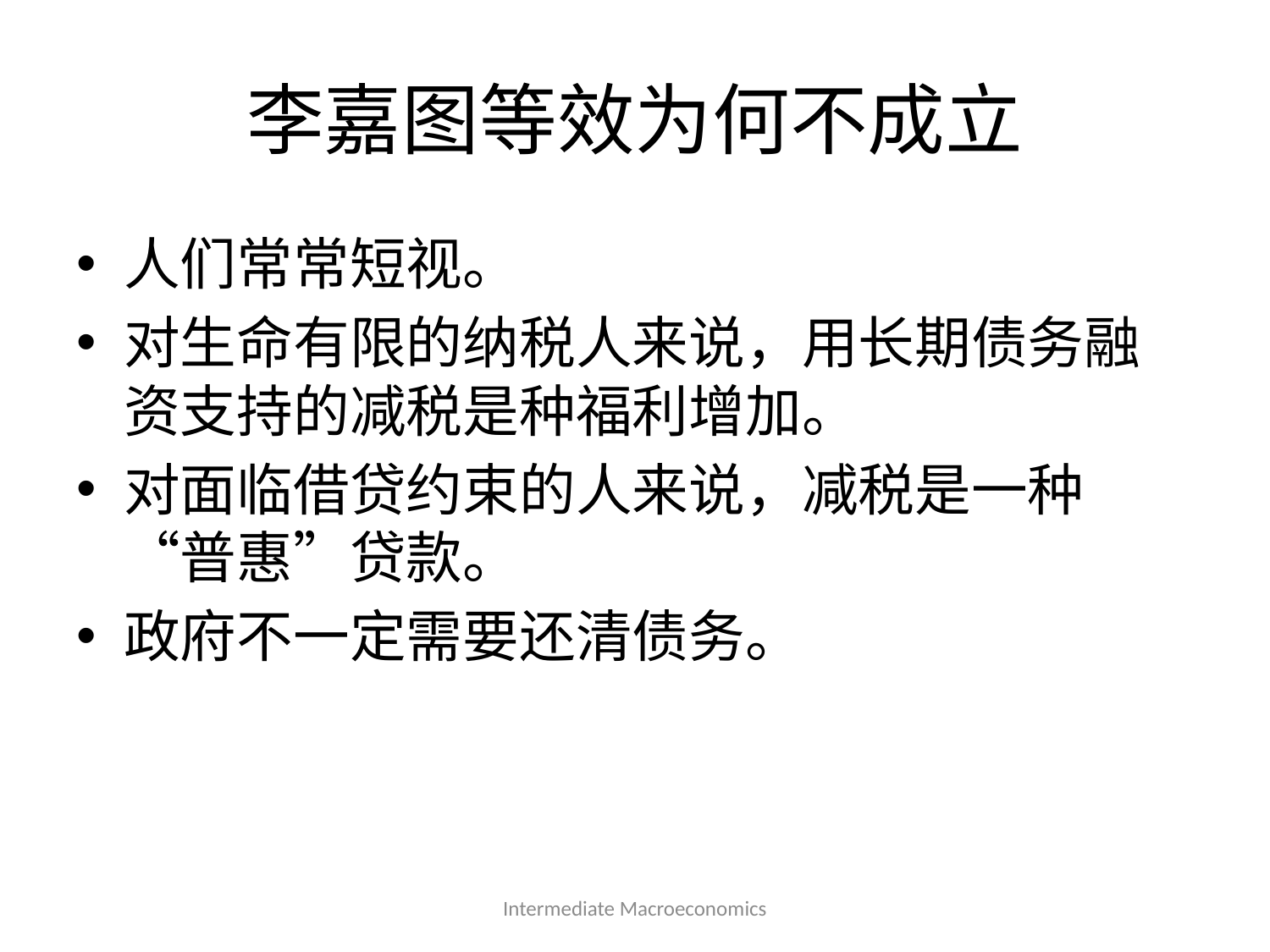

# 李嘉图等效为何不成立
人们常常短视。
对生命有限的纳税人来说，用长期债务融资支持的减税是种福利增加。
对面临借贷约束的人来说，减税是一种“普惠”贷款。
政府不一定需要还清债务。
Intermediate Macroeconomics